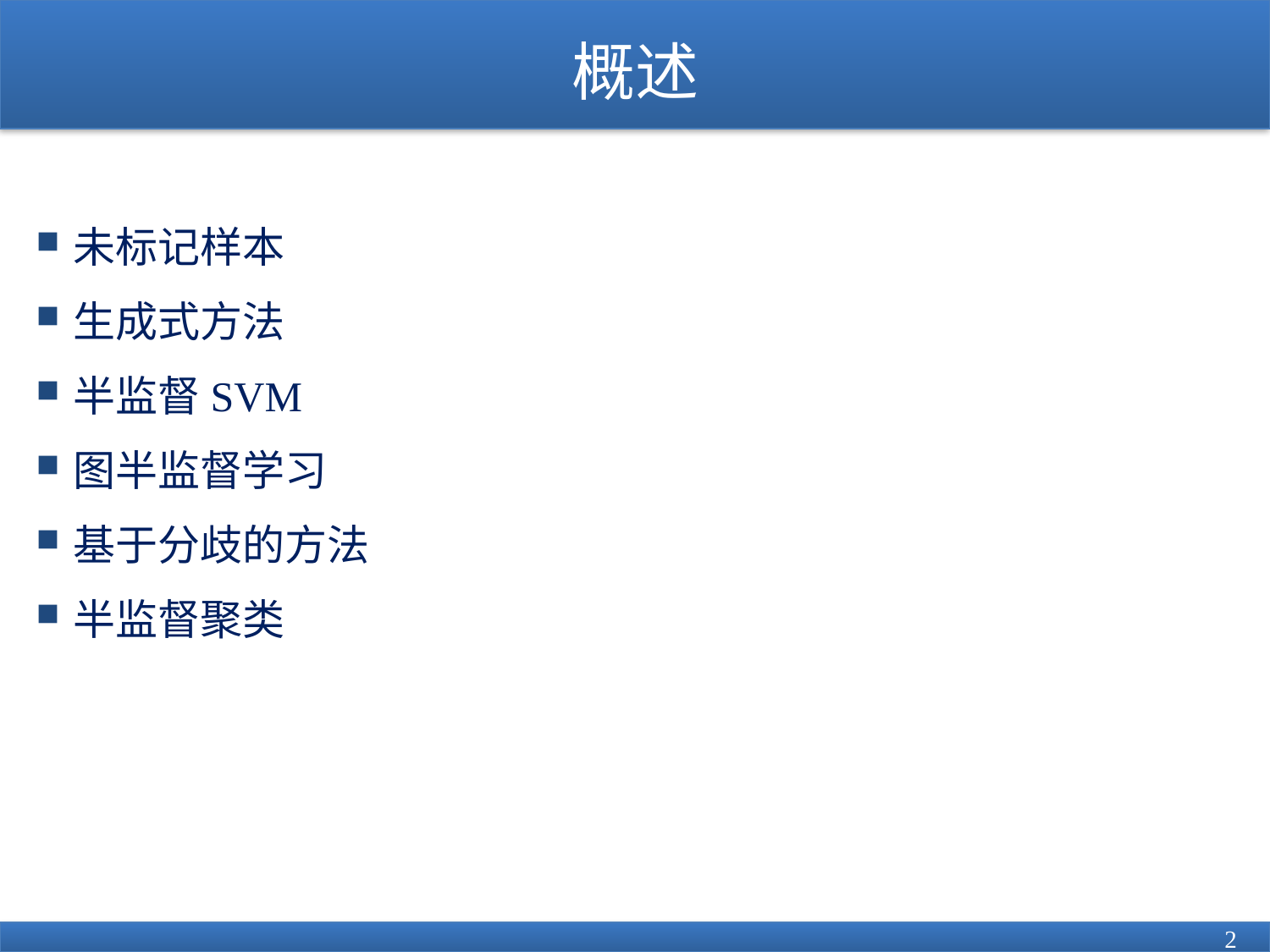

# 概述

未标记样本
生成式方法
半监督SVM
图半监督学习
基于分歧的方法
半监督聚类

2